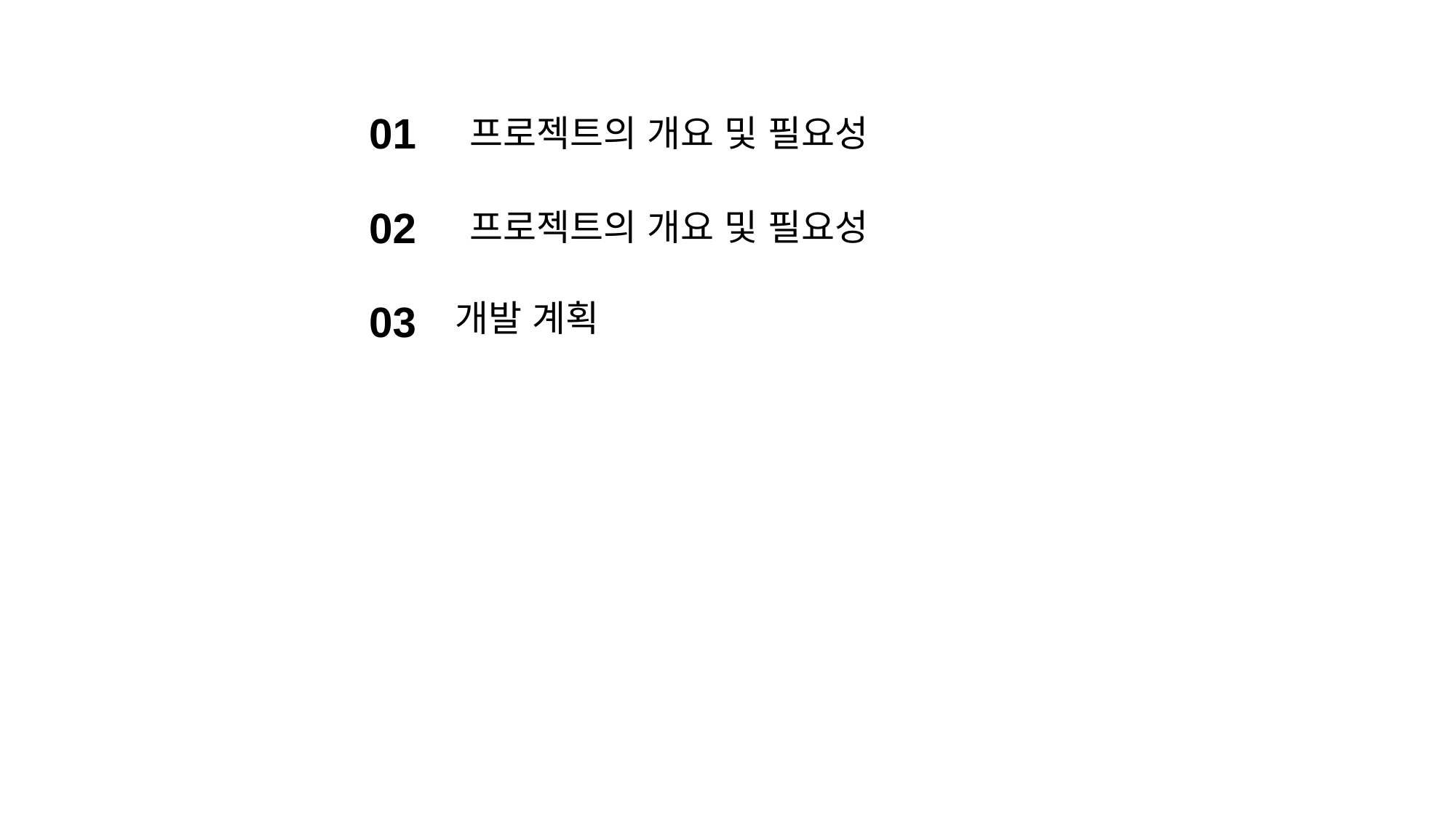

01
프로젝트의 개요 및 필요성
02
프로젝트의 개요 및 필요성
03
개발 계획